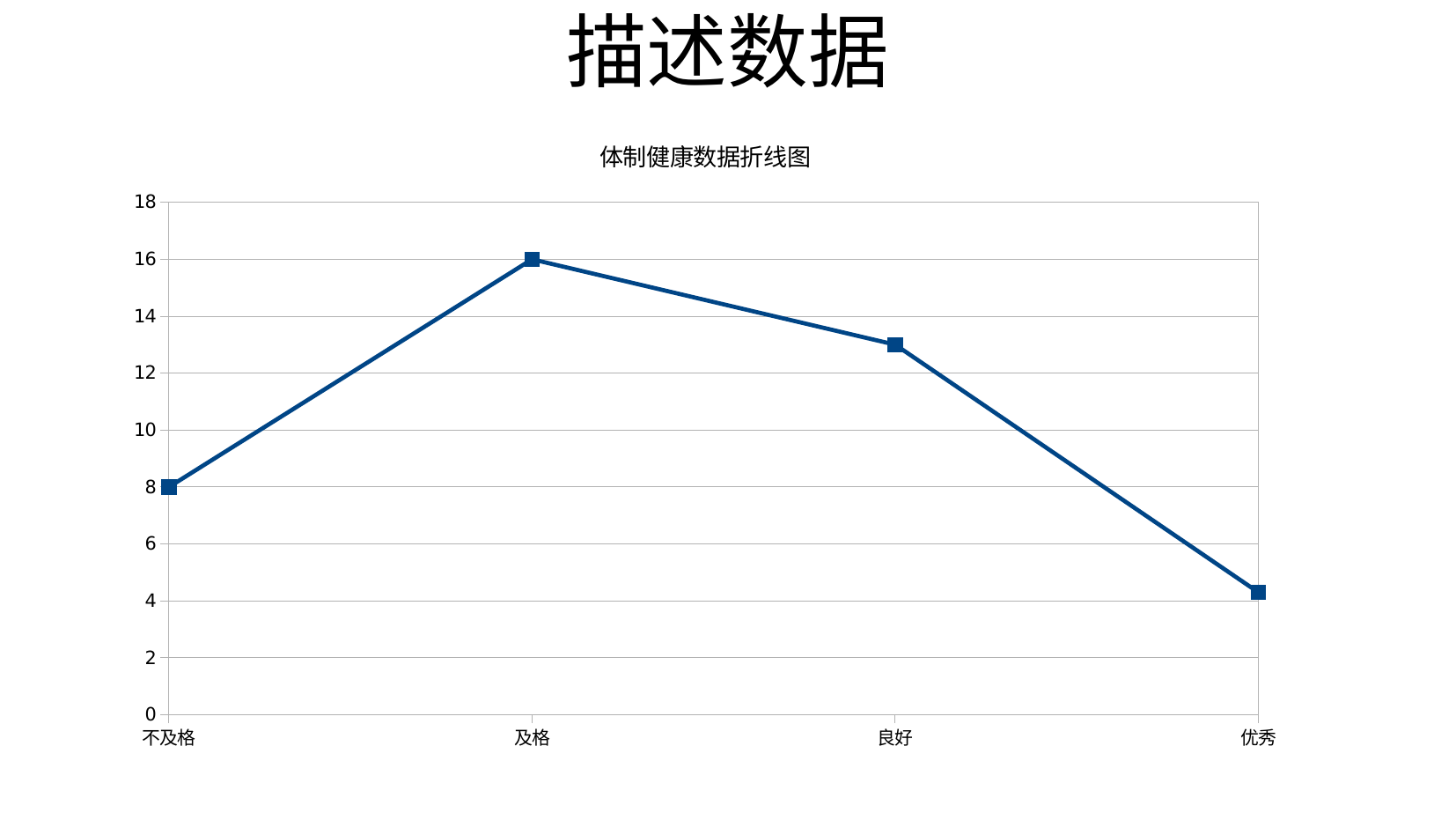

描述数据

### Chart: 体制健康数据折线图

| Category | 1 列 |
|---|---|
| 不及格 | 8.0 |
| 及格 | 16.0 |
| 良好 | 13.0 |
| 优秀 | 4.3 |